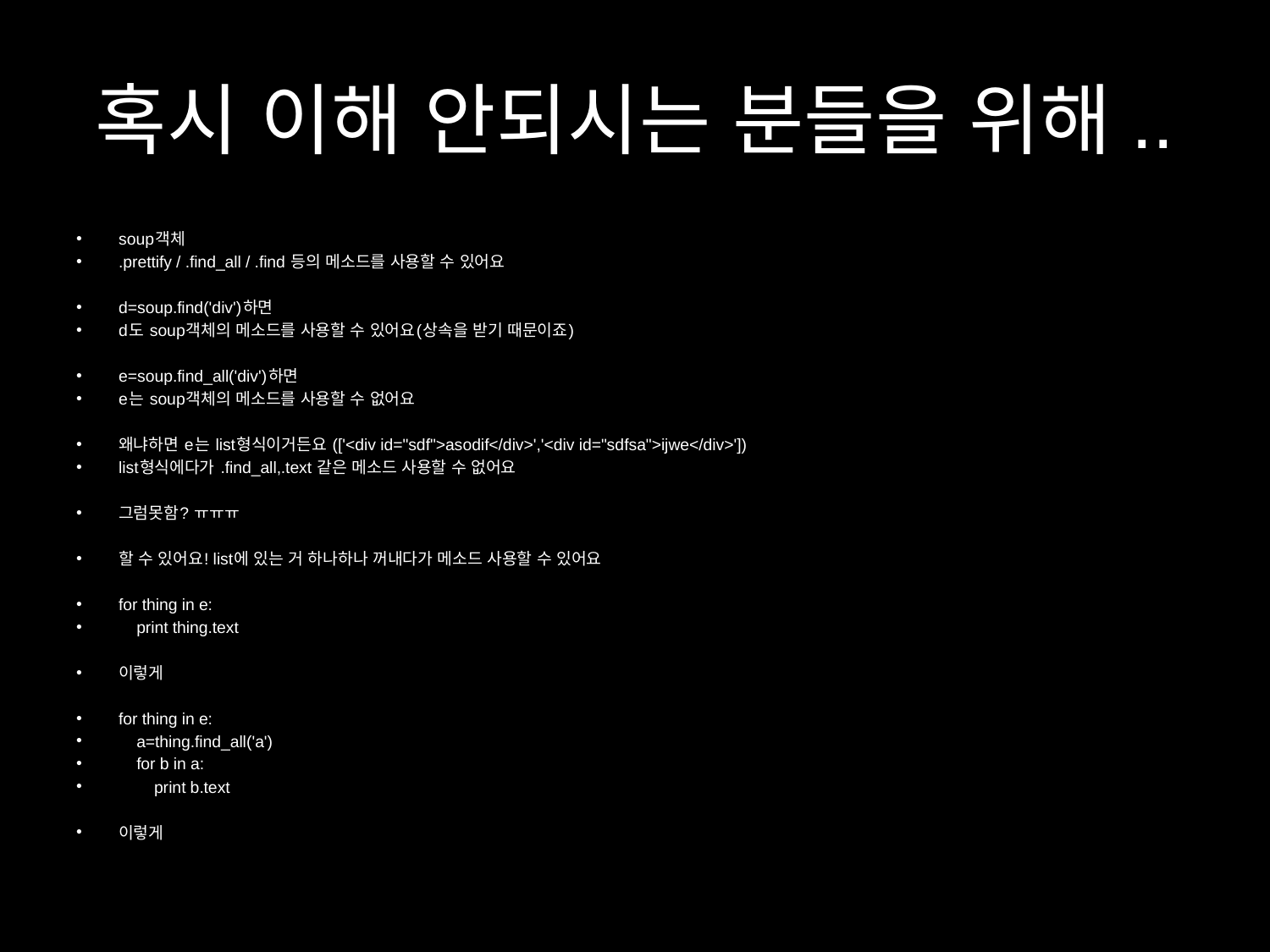

# 혹시 이해 안되시는 분들을 위해..
soup객체
.prettify / .find_all / .find 등의 메소드를 사용할 수 있어요

d=soup.find('div')하면
d도 soup객체의 메소드를 사용할 수 있어요(상속을 받기 때문이죠)

e=soup.find_all('div')하면
e는 soup객체의 메소드를 사용할 수 없어요

왜냐하면 e는 list형식이거든요 (['<div id="sdf">asodif</div>','<div id="sdfsa">ijwe</div>'])
list형식에다가 .find_all,.text 같은 메소드 사용할 수 없어요

그럼못함? ㅠㅠㅠ

할 수 있어요! list에 있는 거 하나하나 꺼내다가 메소드 사용할 수 있어요

for thing in e:
    print thing.text

이렇게

for thing in e:
    a=thing.find_all('a')
    for b in a:
        print b.text

이렇게